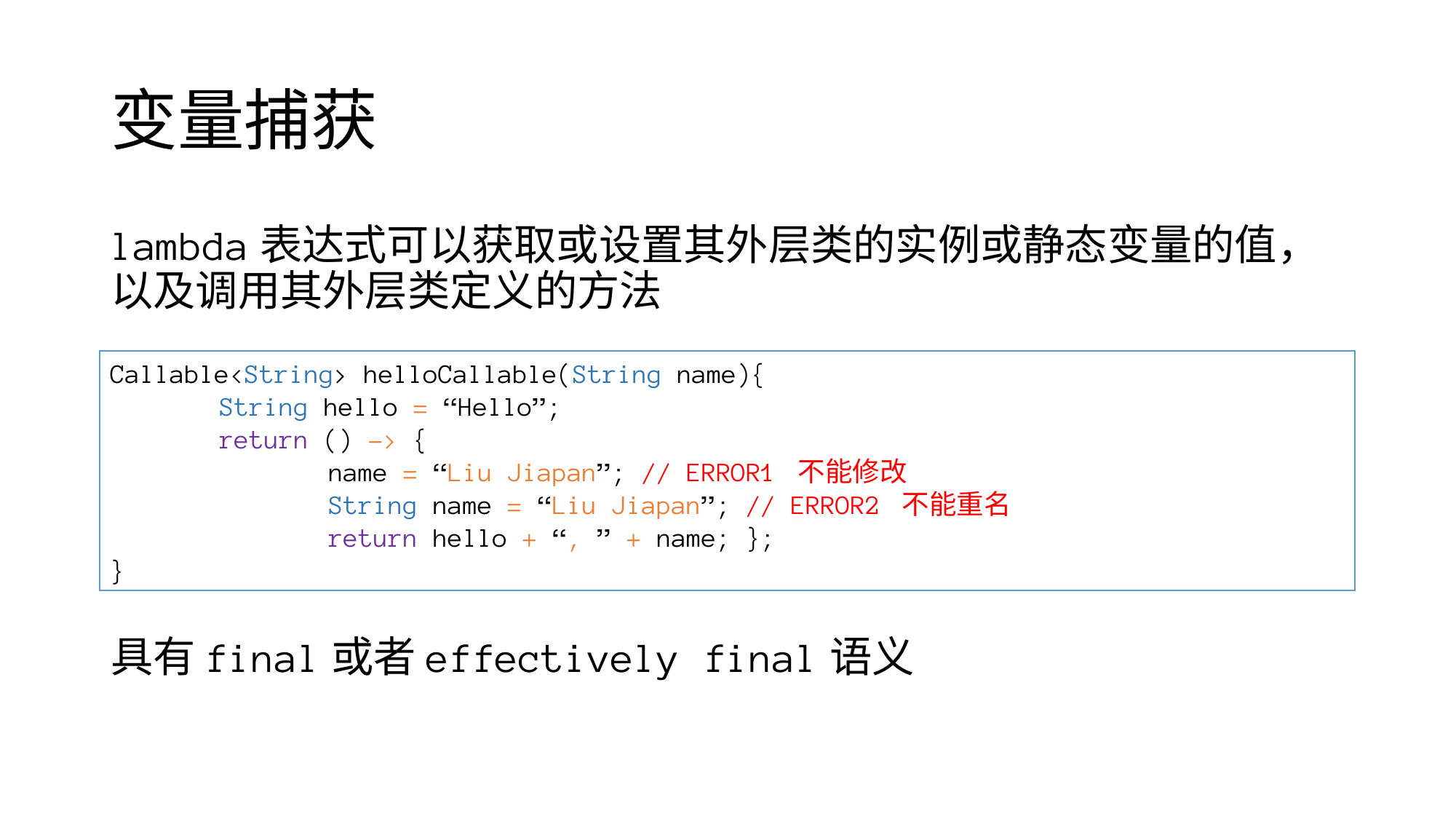

# 变量捕获
lambda表达式可以获取或设置其外层类的实例或静态变量的值，以及调用其外层类定义的方法

具有final或者effectively final语义
Callable<String> helloCallable(String name){
	String hello = “Hello”;
	return () -> {
		name = “Liu Jiapan”; // ERROR1 不能修改
		String name = “Liu Jiapan”; // ERROR2 不能重名
		return hello + “, ” + name; };
}